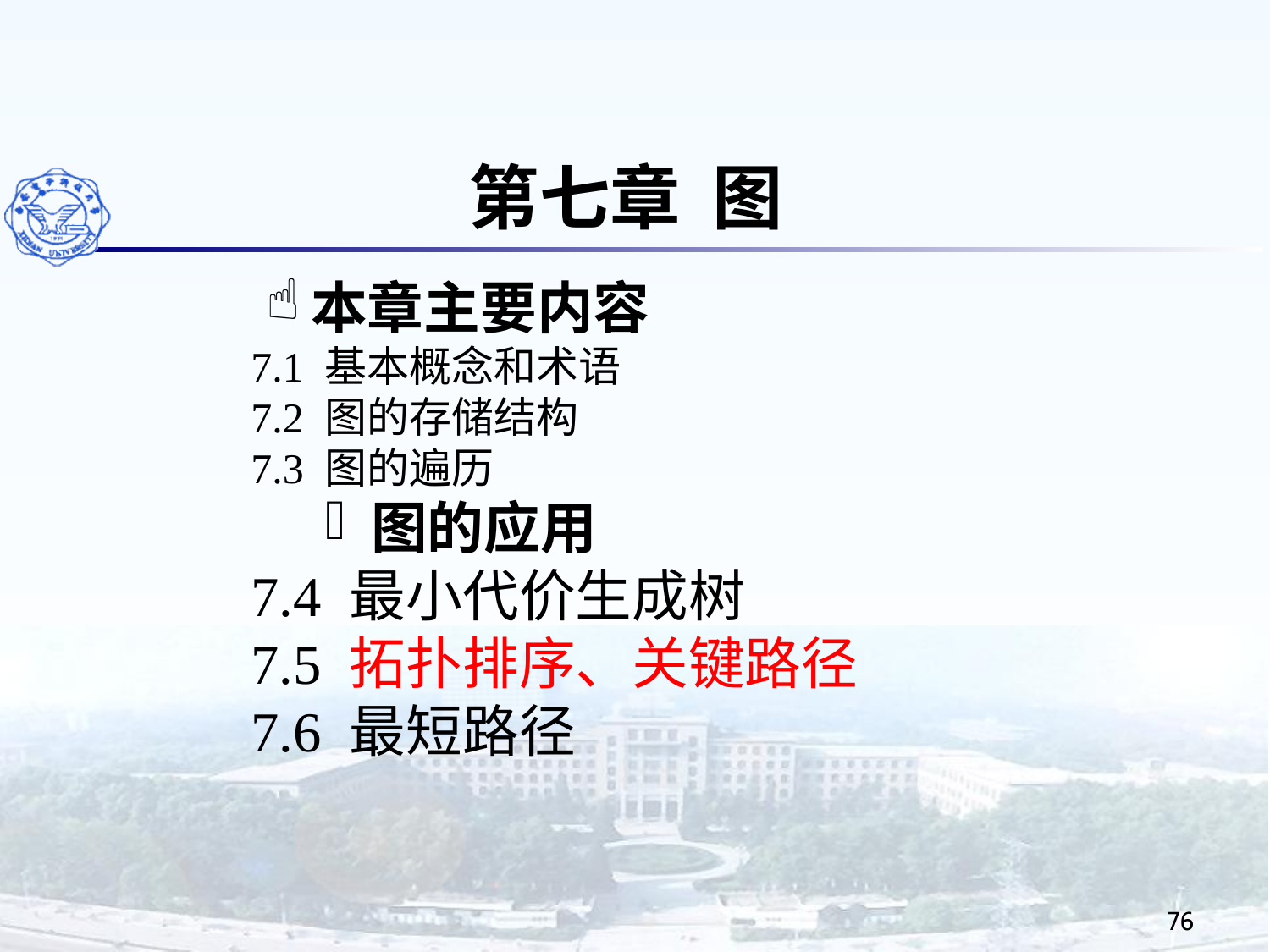

第七章  图
本章主要内容
7.1 基本概念和术语
7.2 图的存储结构
7.3 图的遍历
图的应用
7.4 最小代价生成树
7.5 拓扑排序、关键路径
7.6 最短路径
76